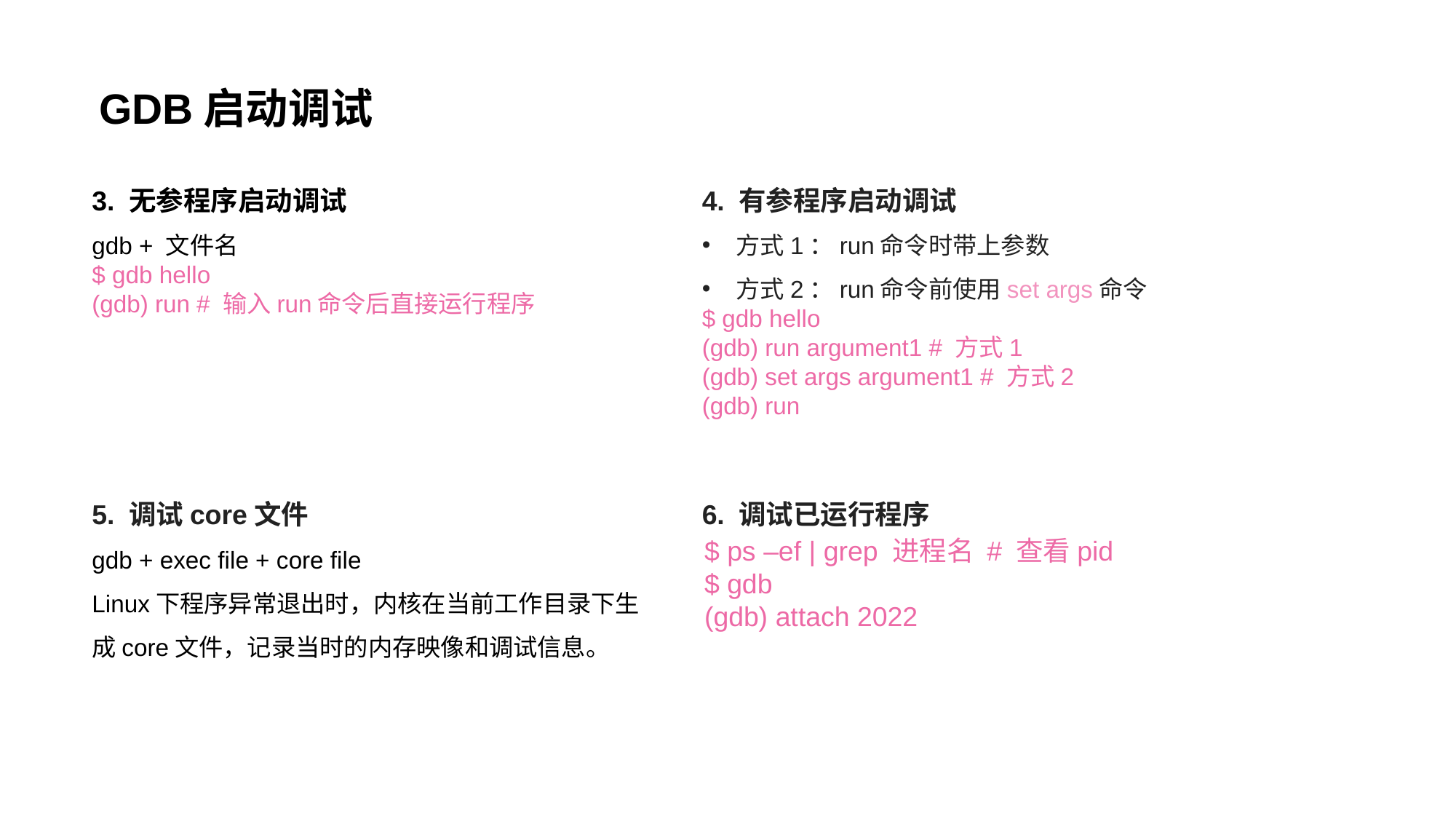

GDB启动调试
3. 无参程序启动调试
gdb + 文件名
$ gdb hello
(gdb) run # 输入run命令后直接运行程序
4. 有参程序启动调试
方式1：run命令时带上参数
方式2：run命令前使用set args命令
$ gdb hello
(gdb) run argument1 # 方式1
(gdb) set args argument1 # 方式2
(gdb) run
5. 调试core文件
gdb + exec file + core file
Linux下程序异常退出时，内核在当前工作目录下生成core文件，记录当时的内存映像和调试信息。
6. 调试已运行程序
$ ps –ef | grep 进程名 # 查看pid
$ gdb
(gdb) attach 2022